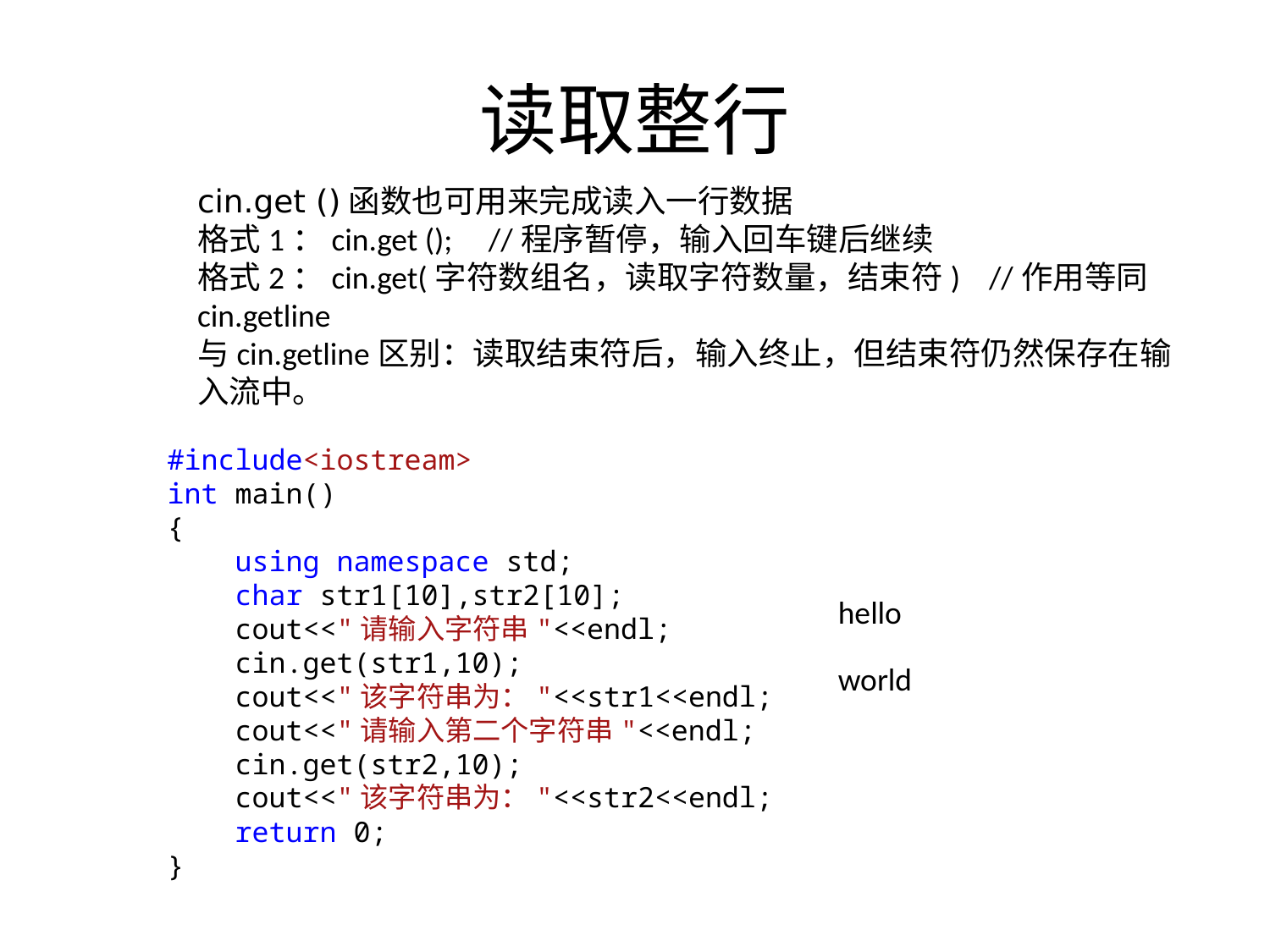

# 读取整行
cin.get ()函数也可用来完成读入一行数据
格式1：cin.get ();     //程序暂停，输入回车键后继续
格式2：cin.get(字符数组名，读取字符数量，结束符)    //作用等同cin.getline
与cin.getline区别：读取结束符后，输入终止，但结束符仍然保存在输入流中。

#include<iostream>
int main()
{
    using namespace std;
    char str1[10],str2[10];
    cout<<"请输入字符串"<<endl;
    cin.get(str1,10);
    cout<<"该字符串为："<<str1<<endl;
    cout<<"请输入第二个字符串"<<endl;
    cin.get(str2,10);
    cout<<"该字符串为："<<str2<<endl;
    return 0;
}
hello
world